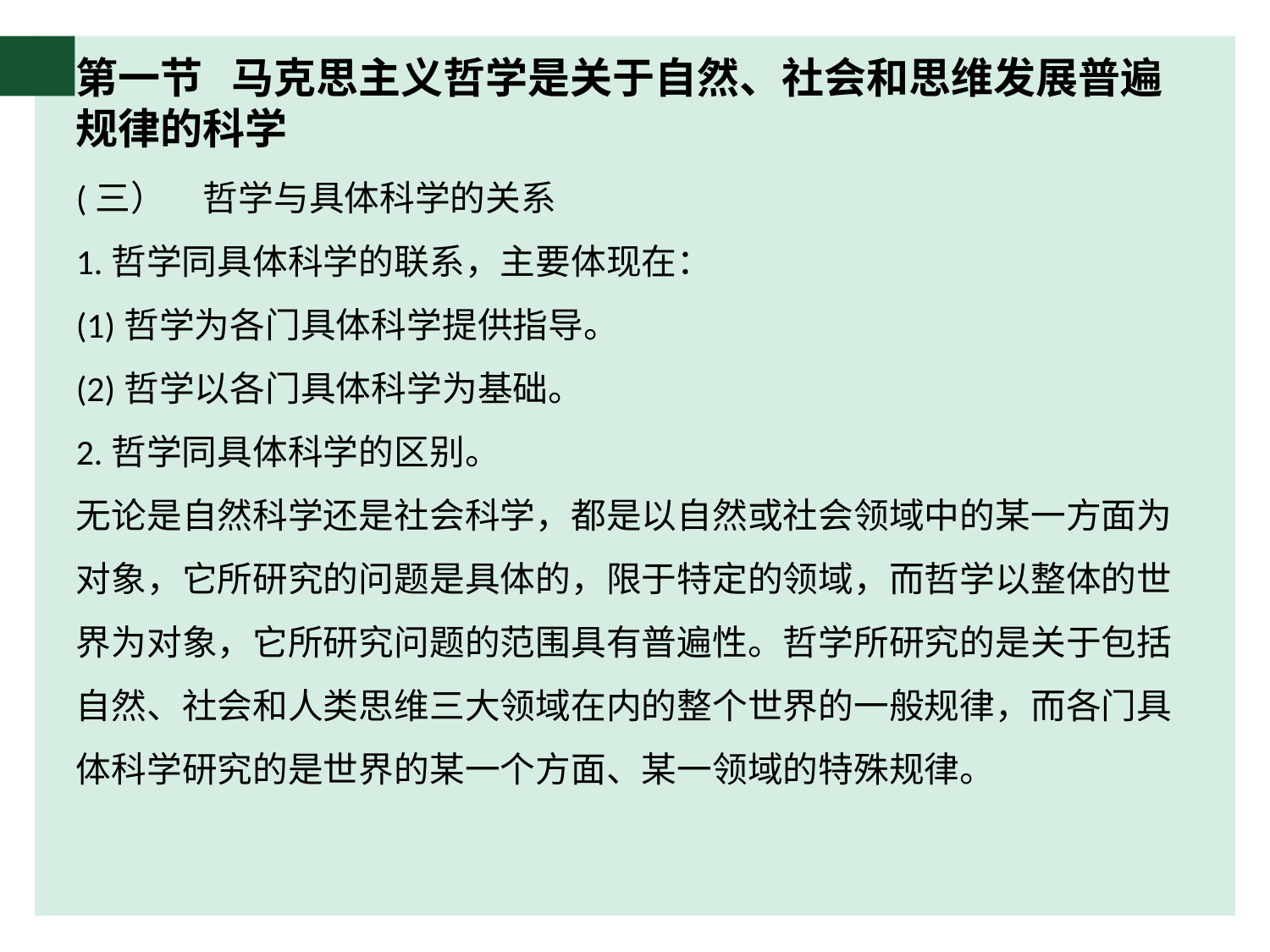

# 第一节   马克思主义哲学是关于自然、社会和思维发展普遍规律的科学
(三）	哲学与具体科学的关系
1.哲学同具体科学的联系，主要体现在：
(1)哲学为各门具体科学提供指导。
(2)哲学以各门具体科学为基础。
2.哲学同具体科学的区别。
无论是自然科学还是社会科学，都是以自然或社会领域中的某一方面为对象，它所研究的问题是具体的，限于特定的领域，而哲学以整体的世界为对象，它所研究问题的范围具有普遍性。哲学所研究的是关于包括自然、社会和人类思维三大领域在内的整个世界的一般规律，而各门具体科学研究的是世界的某一个方面、某一领域的特殊规律。